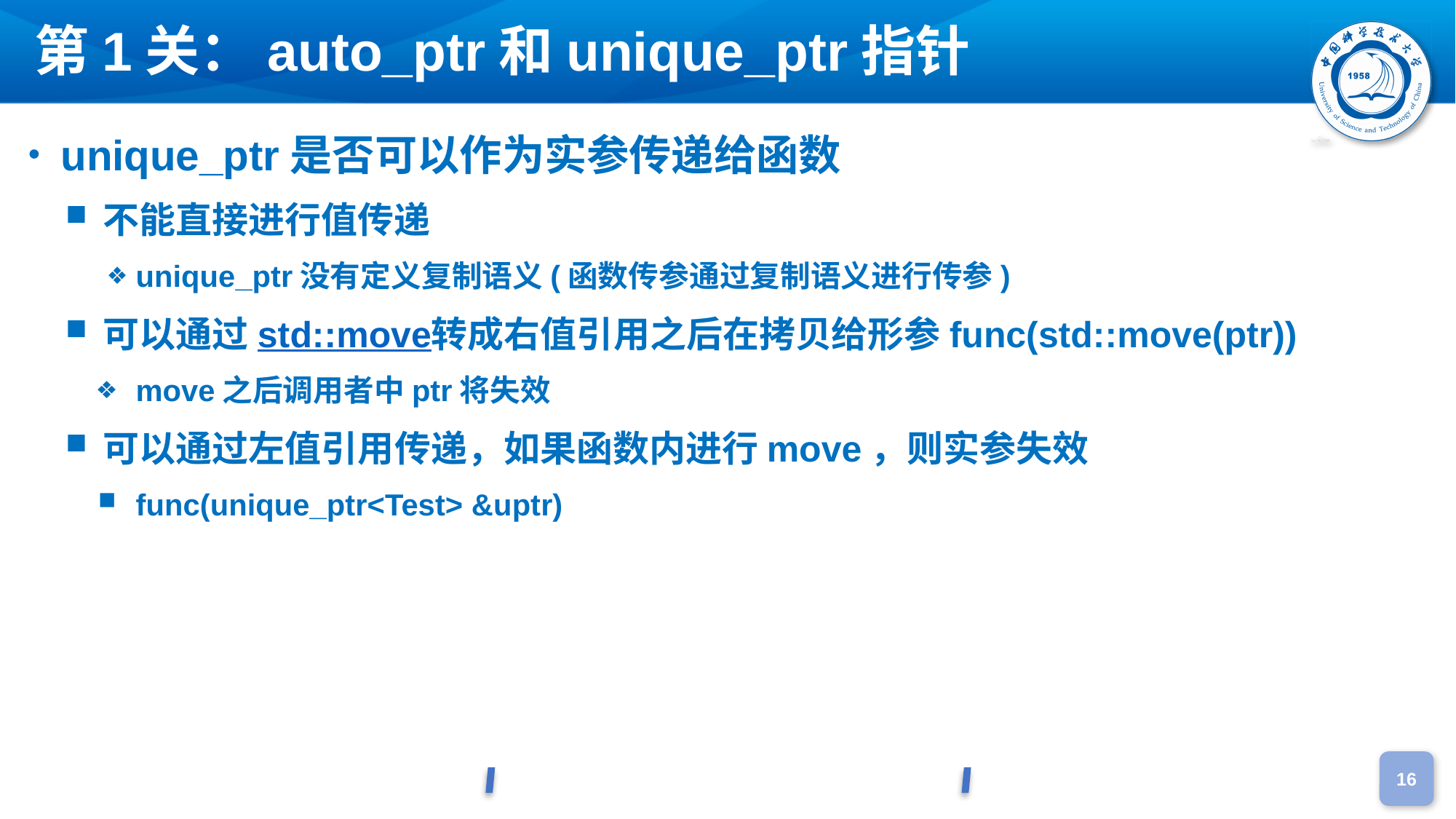

# 第1关：auto_ptr和unique_ptr指针
unique_ptr是否可以作为实参传递给函数
不能直接进行值传递
unique_ptr没有定义复制语义(函数传参通过复制语义进行传参)
可以通过std::move转成右值引用之后在拷贝给形参func(std::move(ptr))
move之后调用者中ptr将失效
可以通过左值引用传递，如果函数内进行move，则实参失效
func(unique_ptr<Test> &uptr)